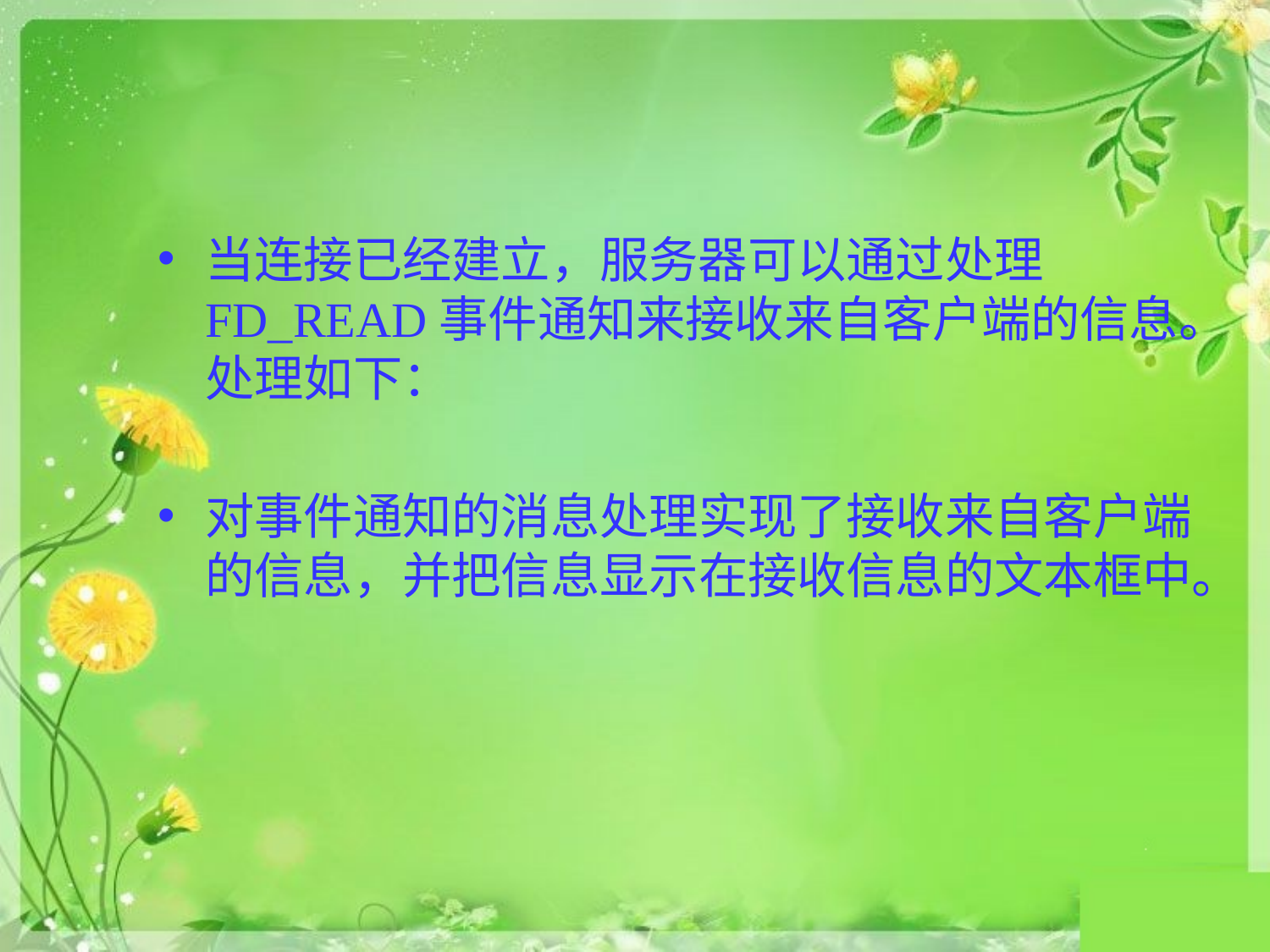

#
当连接已经建立，服务器可以通过处理FD_READ事件通知来接收来自客户端的信息。处理如下：

对事件通知的消息处理实现了接收来自客户端的信息，并把信息显示在接收信息的文本框中。